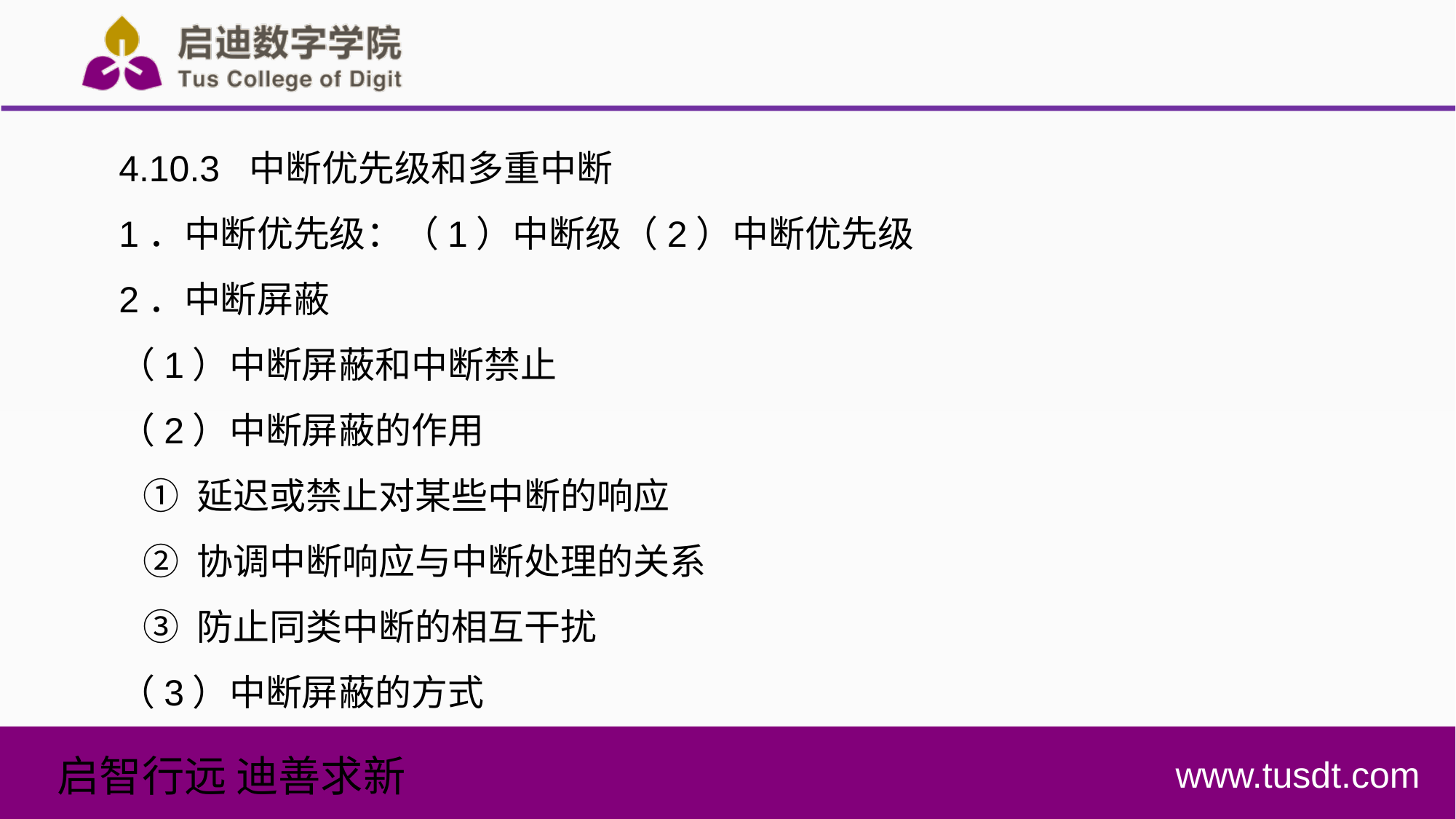

4.10.3  中断优先级和多重中断
1．中断优先级：（1）中断级（2）中断优先级
2．中断屏蔽
（1）中断屏蔽和中断禁止
（2）中断屏蔽的作用
   ① 延迟或禁止对某些中断的响应
   ② 协调中断响应与中断处理的关系
   ③ 防止同类中断的相互干扰
（3）中断屏蔽的方式